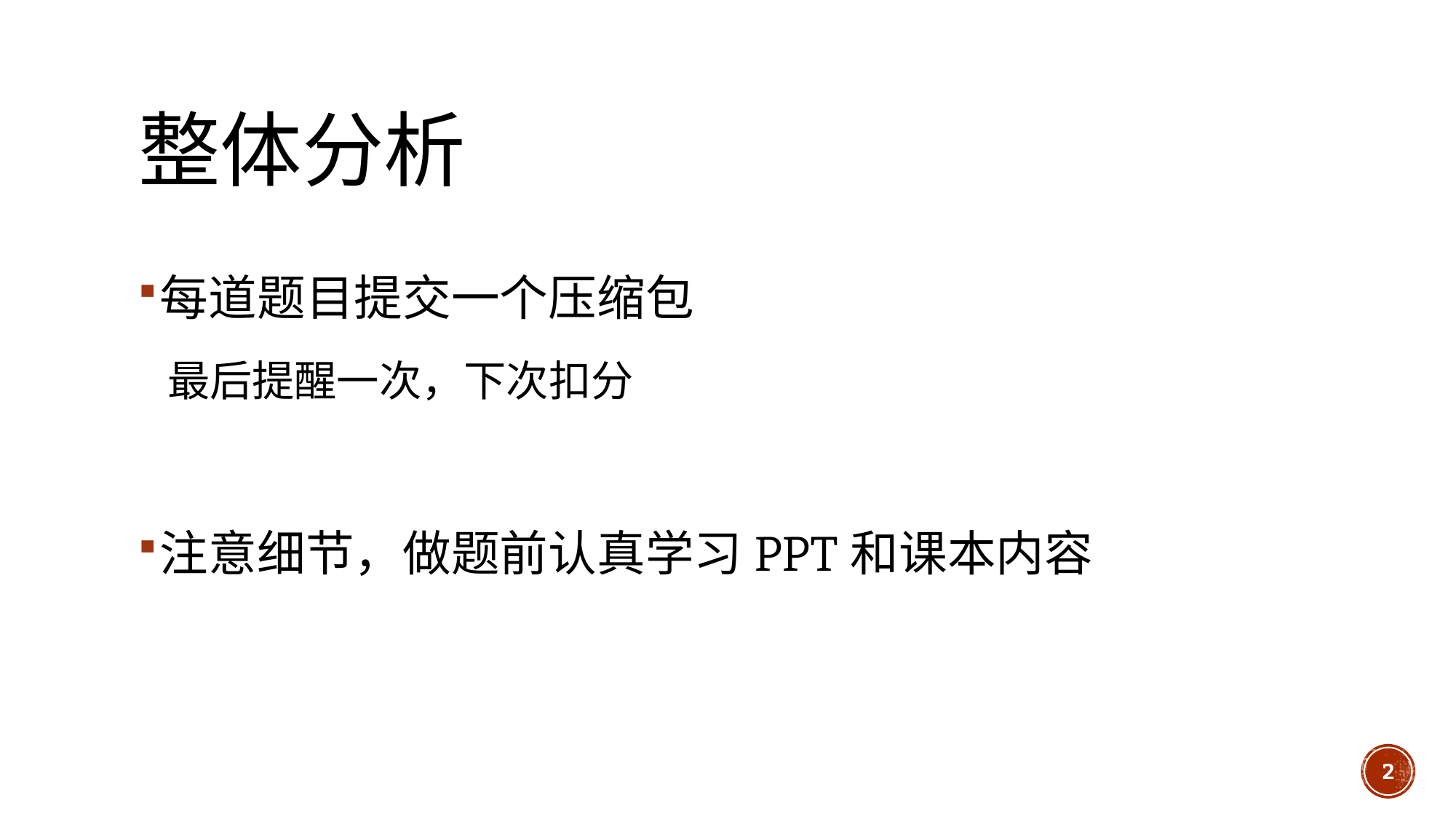

# 整体分析
每道题目提交一个压缩包
  最后提醒一次，下次扣分

注意细节，做题前认真学习PPT和课本内容
2